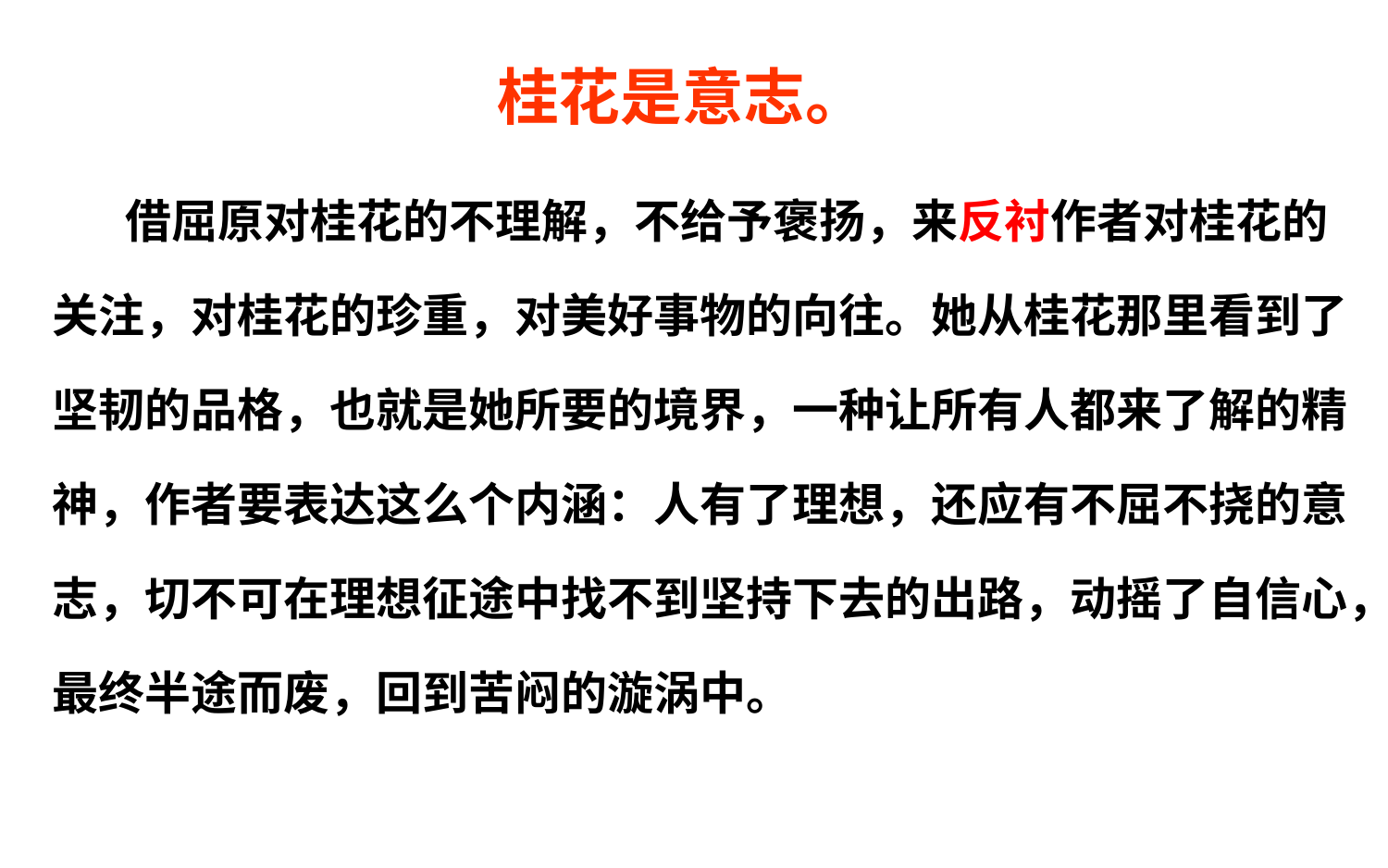

# 桂花是意志。
      借屈原对桂花的不理解，不给予褒扬，来反衬作者对桂花的关注，对桂花的珍重，对美好事物的向往。她从桂花那里看到了坚韧的品格，也就是她所要的境界，一种让所有人都来了解的精神，作者要表达这么个内涵：人有了理想，还应有不屈不挠的意志，切不可在理想征途中找不到坚持下去的出路，动摇了自信心，最终半途而废，回到苦闷的漩涡中。